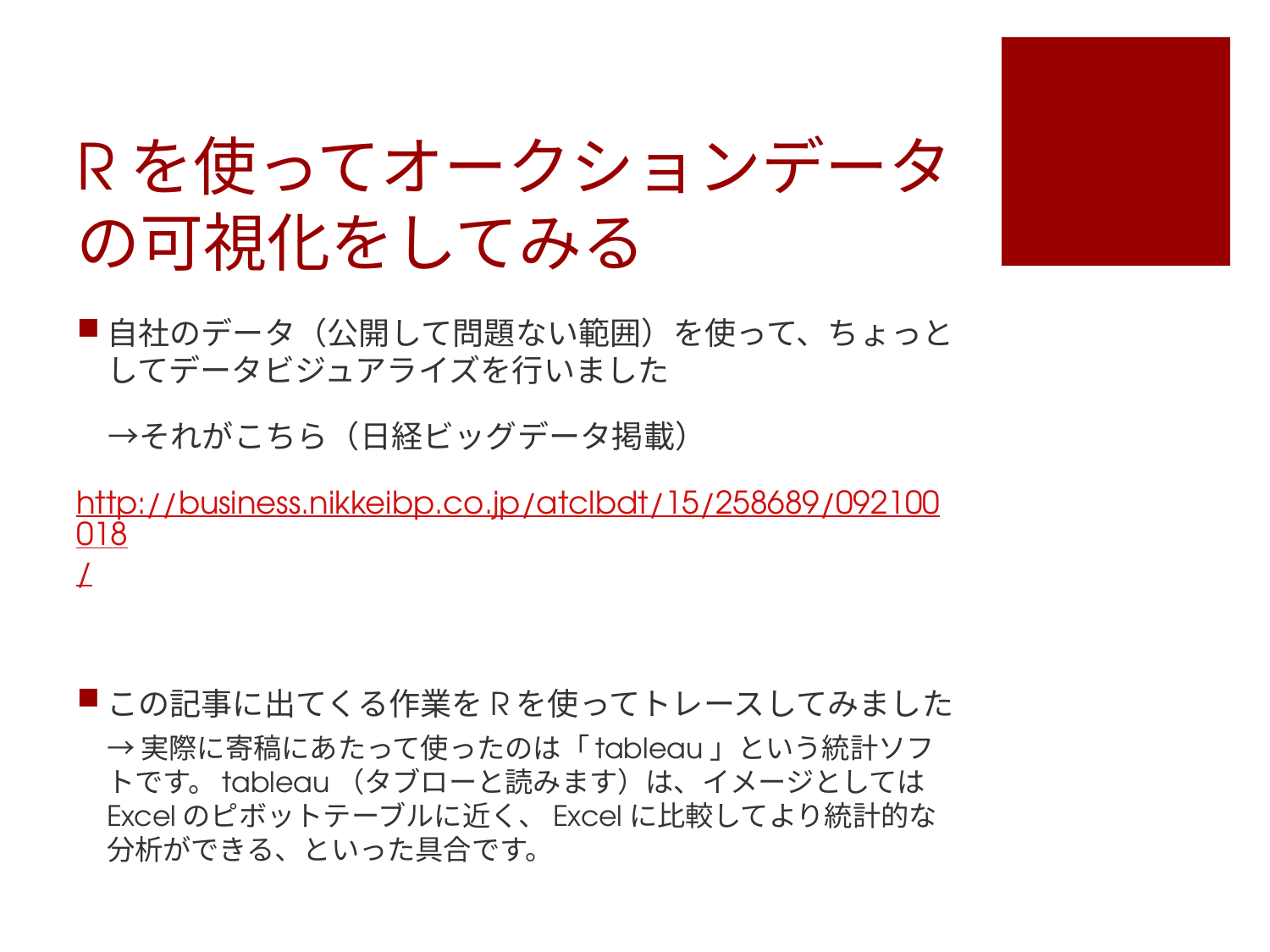

# Rを使ってオークションデータの可視化をしてみる
自社のデータ（公開して問題ない範囲）を使って、ちょっとしてデータビジュアライズを行いました
　→それがこちら（日経ビッグデータ掲載）
http://business.nikkeibp.co.jp/atclbdt/15/258689/092100018/

この記事に出てくる作業をRを使ってトレースしてみました
→実際に寄稿にあたって使ったのは「tableau」という統計ソフトです。tableau（タブローと読みます）は、イメージとしてはExcelのピボットテーブルに近く、Excelに比較してより統計的な分析ができる、といった具合です。